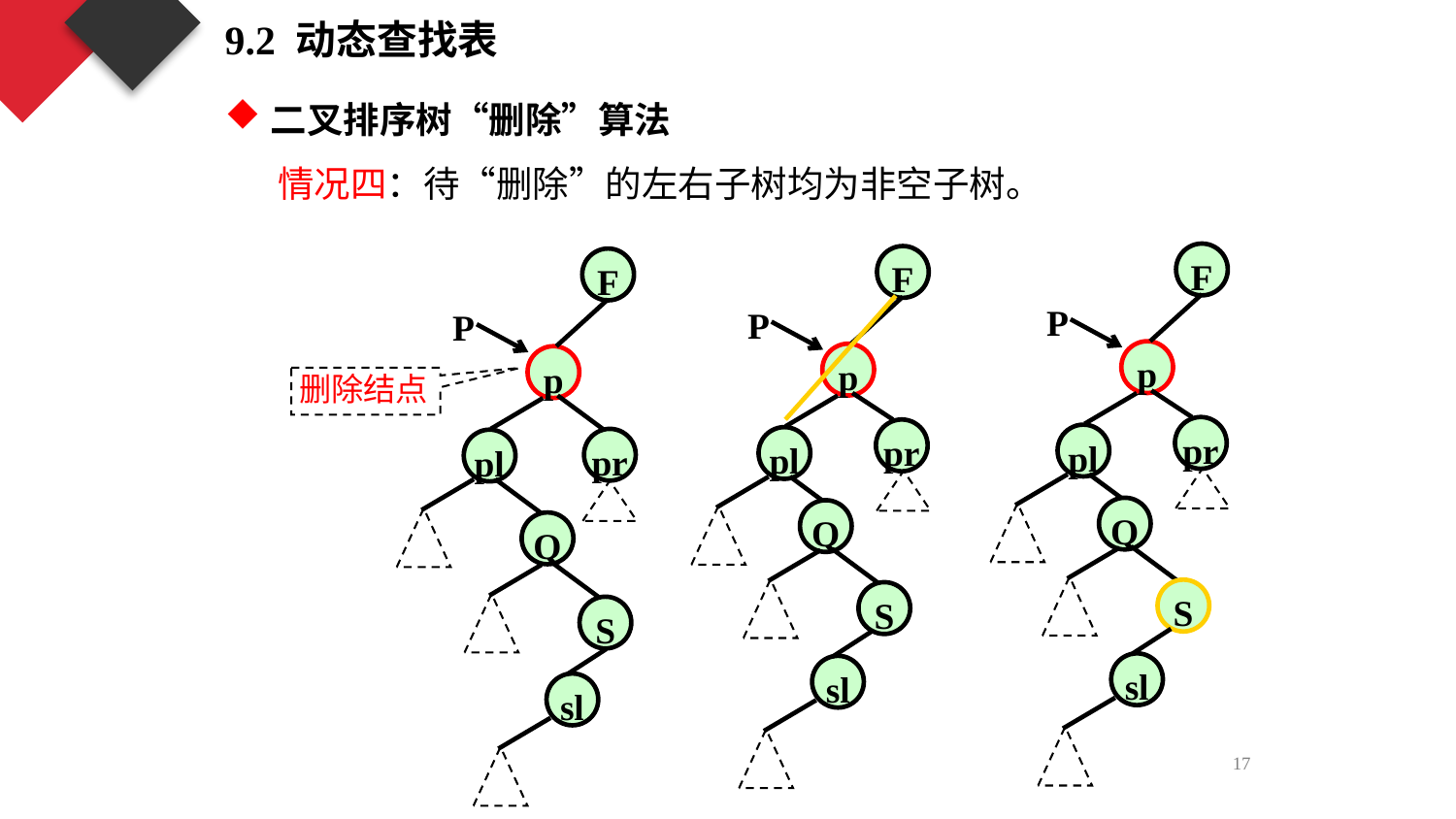

9.2 动态查找表
二叉排序树“删除”算法
情况四：待“删除”的左右子树均为非空子树。
F
F
F
P

p
P
P

p
p
删除结点

pr

pr

pl
pl
pr
pl

Q
Q

Q

S
S

S

sl

sl
sl

17